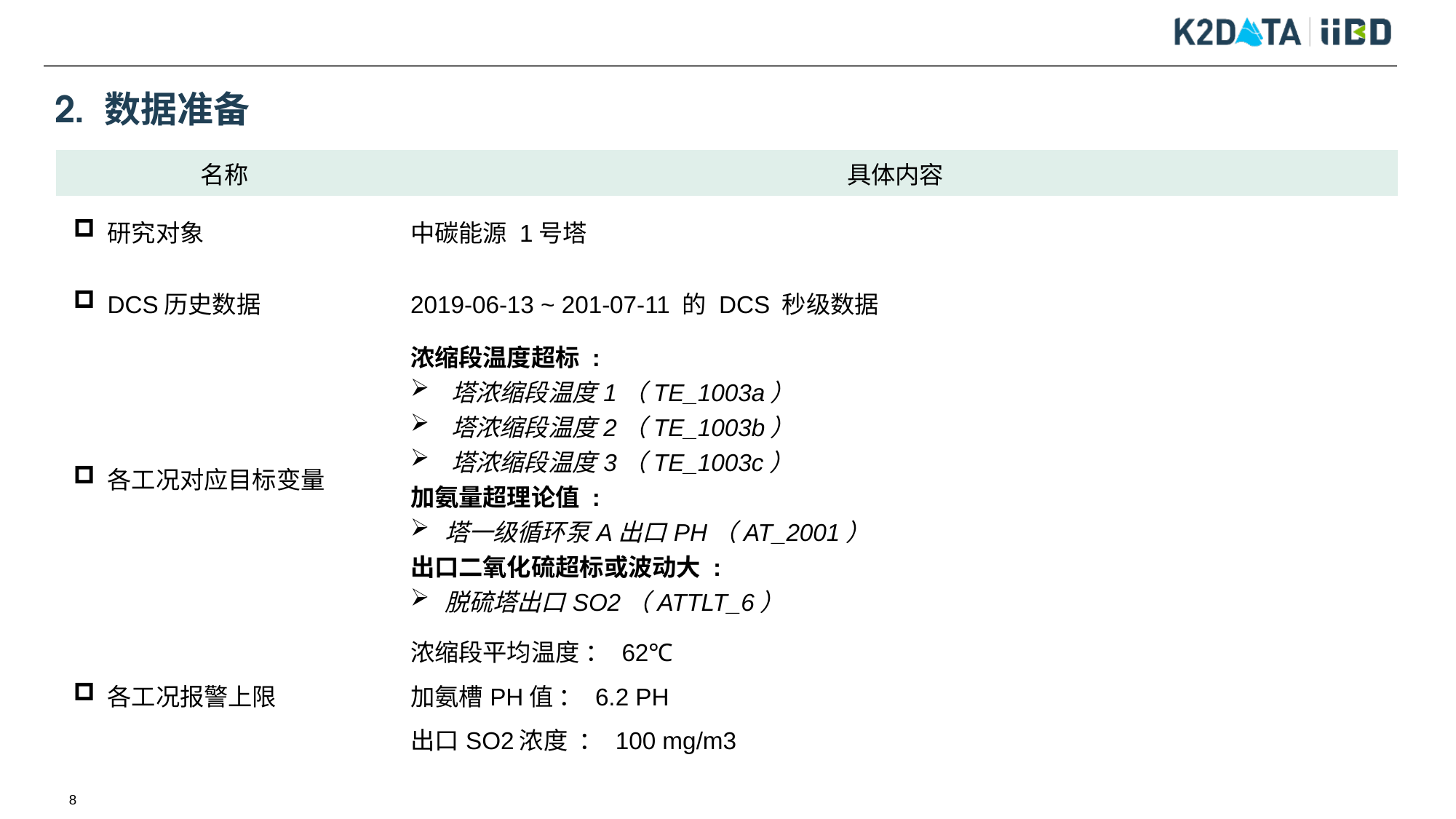

# 2. 数据准备
| 名称 | 具体内容 |
| --- | --- |
| 研究对象 | 中碳能源 1号塔 |
| DCS历史数据 | 2019-06-13 ~ 201-07-11 的 DCS 秒级数据 |
| 各工况对应目标变量 | 浓缩段温度超标 : 塔浓缩段温度1（TE\_1003a） 塔浓缩段温度2（TE\_1003b） 塔浓缩段温度3（TE\_1003c） 加氨量超理论值 : 塔一级循环泵A出口PH（AT\_2001） 出口二氧化硫超标或波动大 : 脱硫塔出口SO2（ATTLT\_6） |
| 各工况报警上限 | 浓缩段平均温度 ： 62℃ 加氨槽PH值 ： 6.2 PH 出口SO2浓度 ： 100 mg/m3 |
8